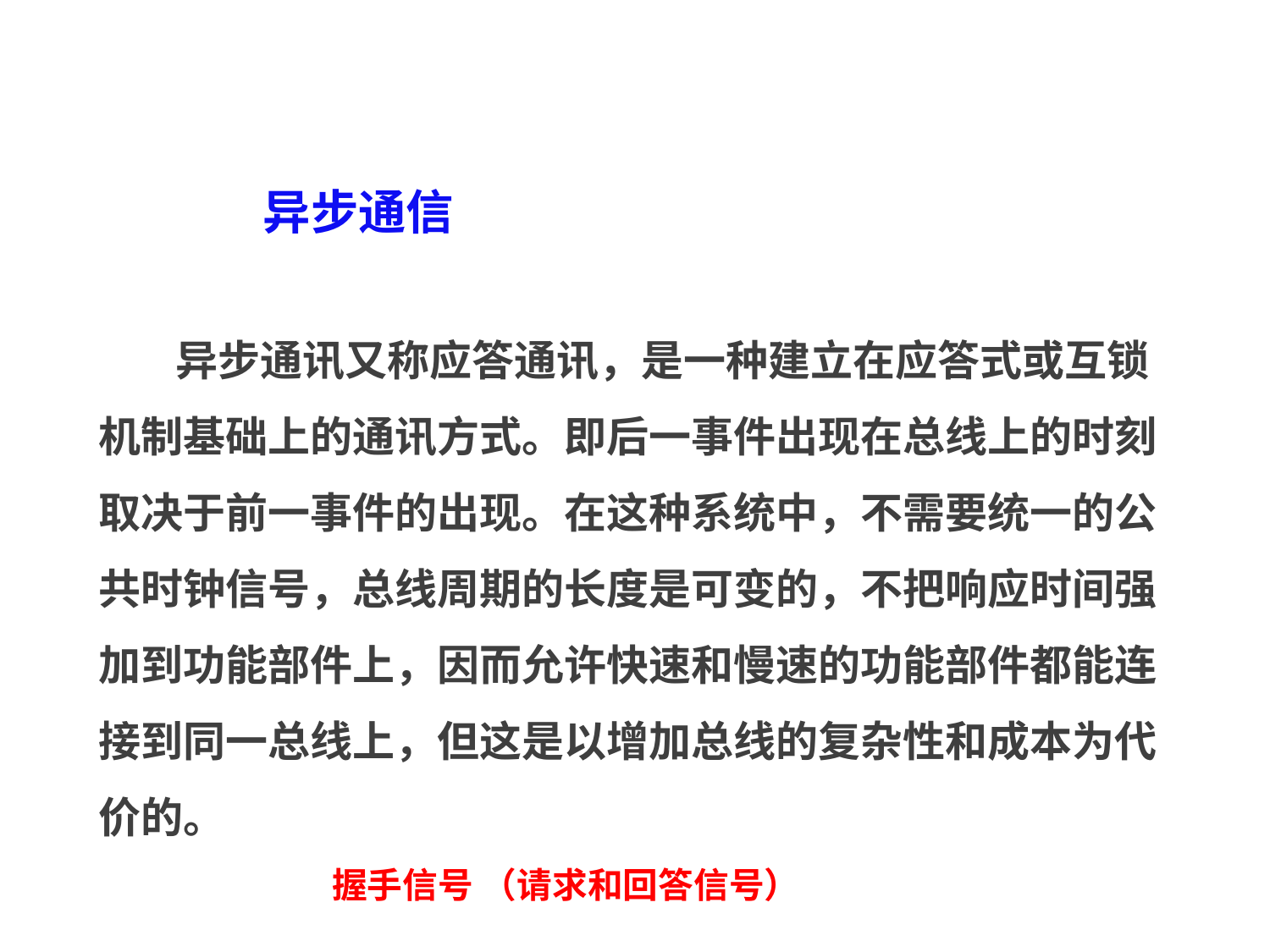

异步通信
       异步通讯又称应答通讯，是一种建立在应答式或互锁机制基础上的通讯方式。即后一事件出现在总线上的时刻取决于前一事件的出现。在这种系统中，不需要统一的公共时钟信号，总线周期的长度是可变的，不把响应时间强加到功能部件上，因而允许快速和慢速的功能部件都能连接到同一总线上，但这是以增加总线的复杂性和成本为代价的。
                            握手信号 （请求和回答信号）